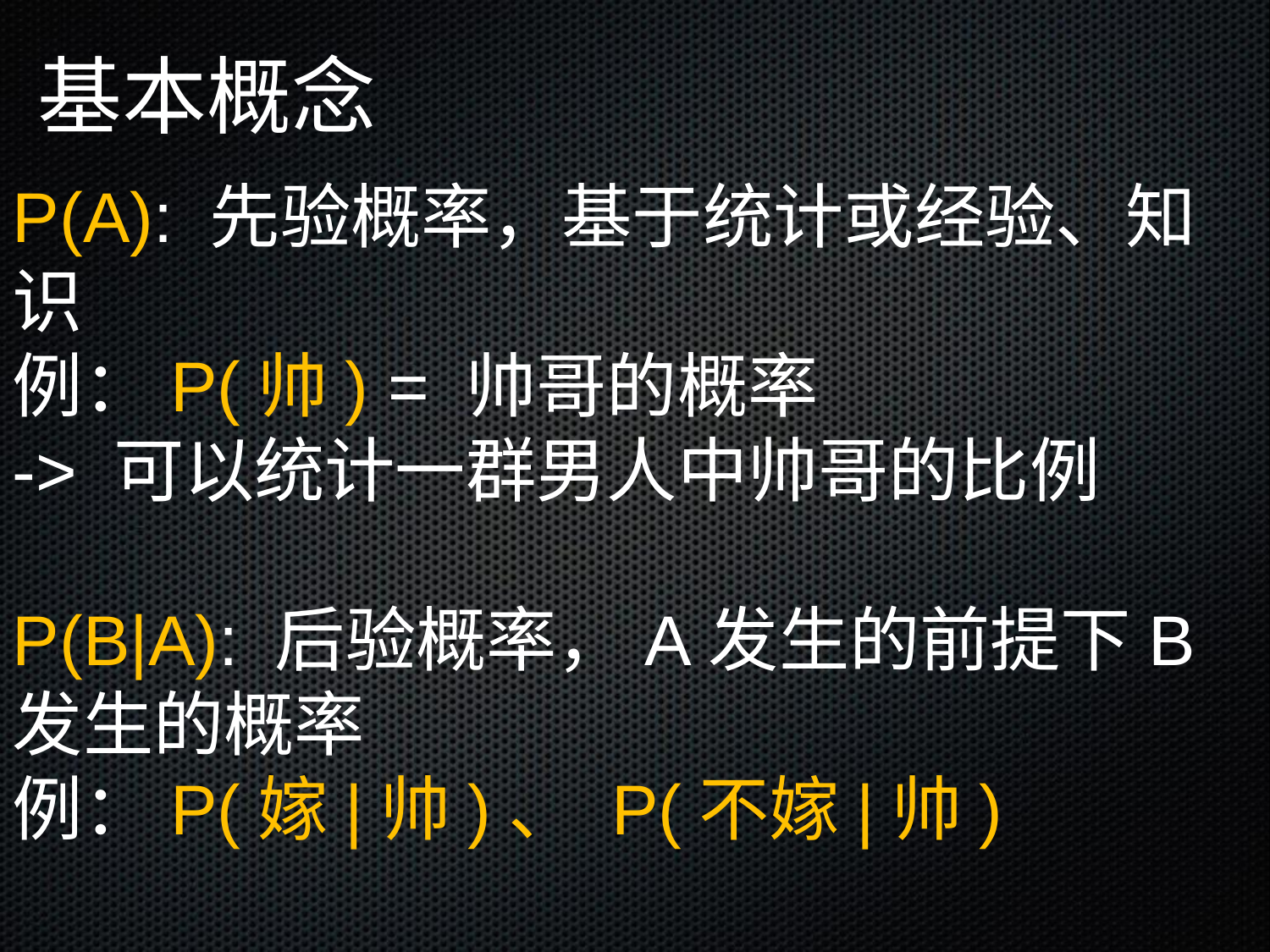

基本概念
P(A): 先验概率，基于统计或经验、知识
例：P(帅) = 帅哥的概率
-> 可以统计一群男人中帅哥的比例

P(B|A): 后验概率，A发生的前提下B发生的概率
例：P(嫁|帅)、 P(不嫁|帅)